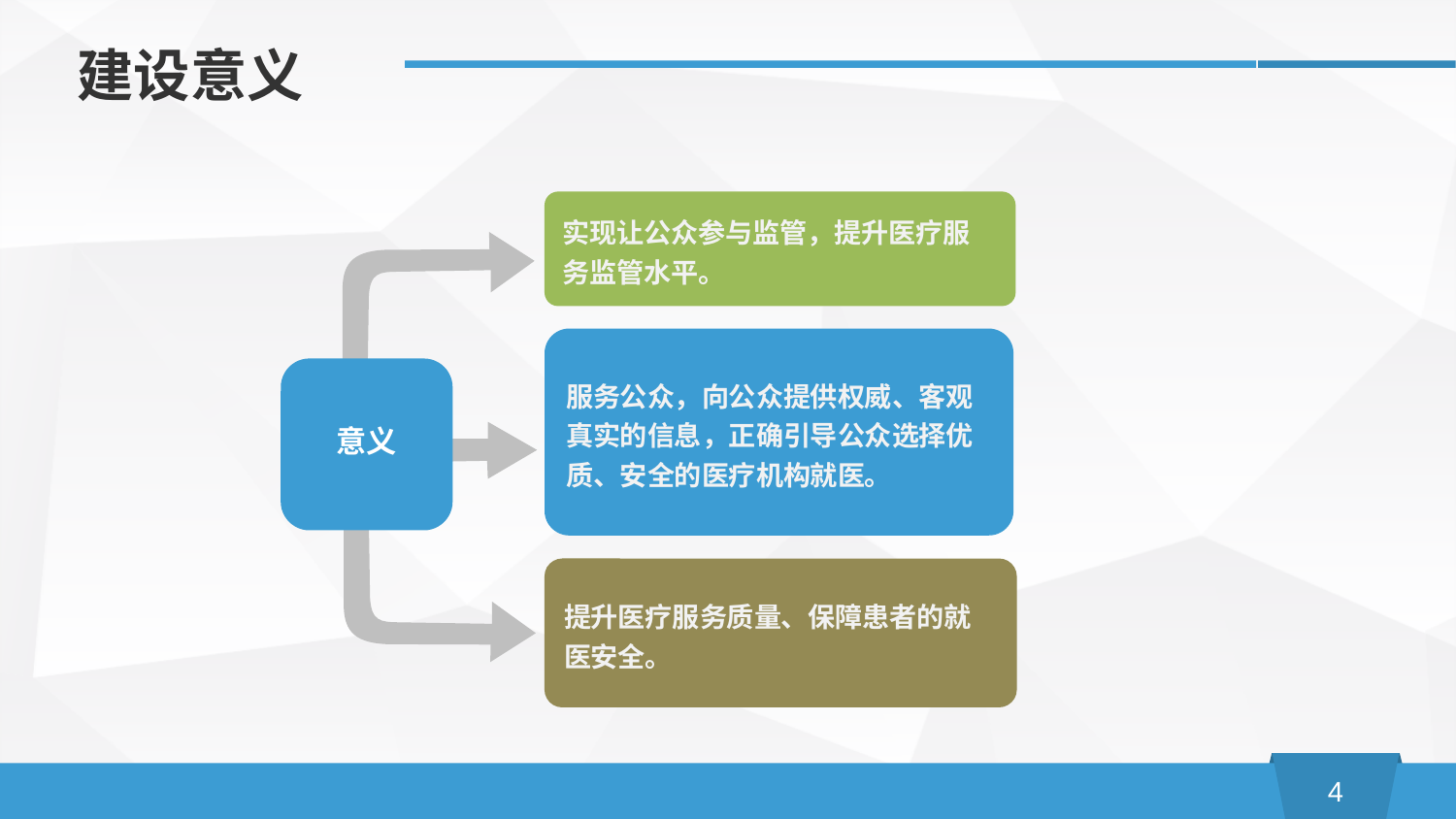

建设意义
实现让公众参与监管，提升医疗服务监管水平。

服务公众，向公众提供权威、客观真实的信息，正确引导公众选择优质、安全的医疗机构就医。

意义

提升医疗服务质量、保障患者的就医安全。